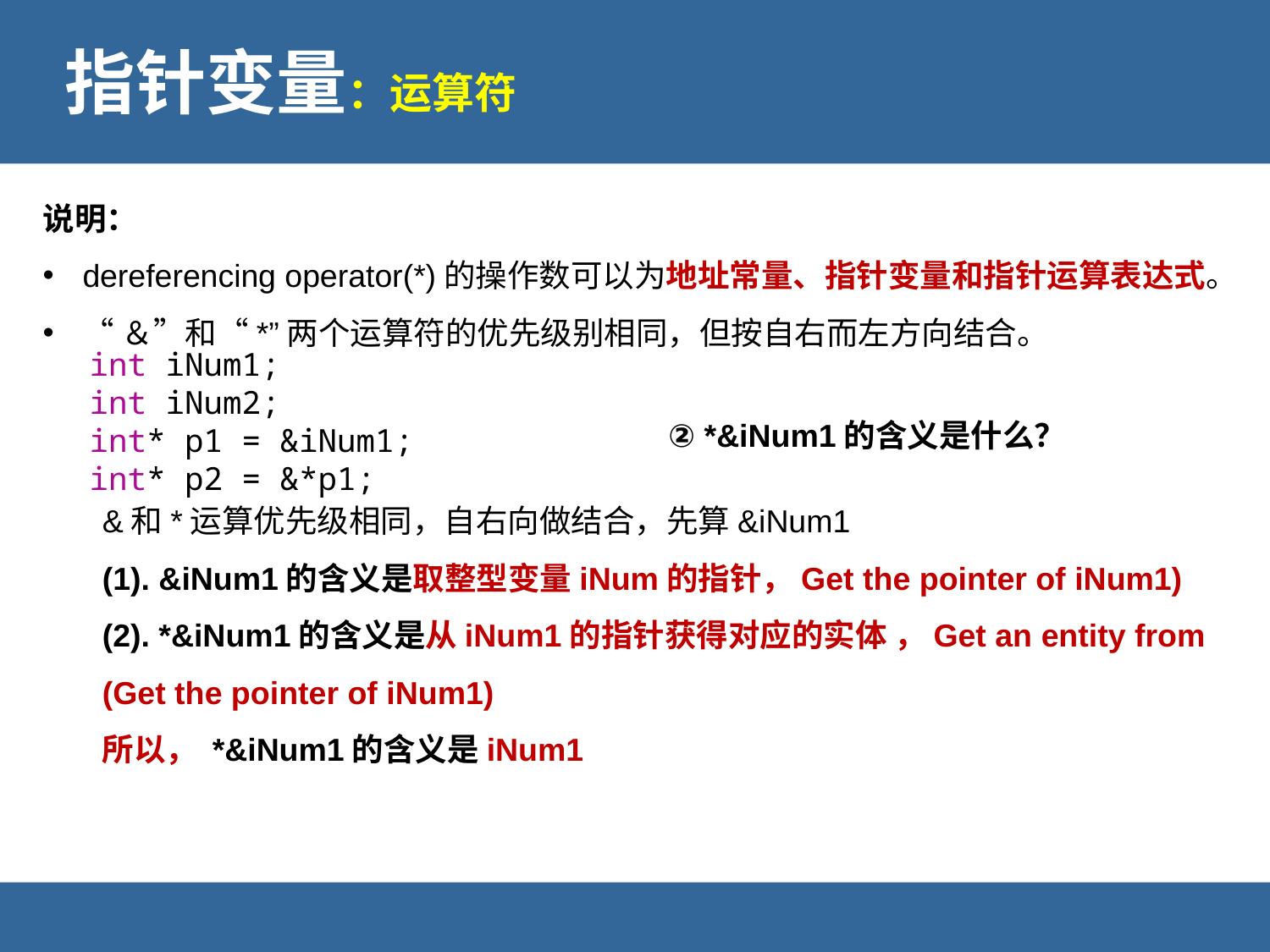

# 指针变量：运算符
说明：
dereferencing operator(*)的操作数可以为地址常量、指针变量和指针运算表达式。
“＆”和“*”两个运算符的优先级别相同，但按自右而左方向结合。
int iNum1;
int iNum2;
int* p1 = &iNum1;
int* p2 = &*p1;
② *&iNum1的含义是什么？
&和*运算优先级相同，自右向做结合，先算&iNum1
(1). &iNum1的含义是取整型变量iNum的指针，Get the pointer of iNum1)
(2). *&iNum1的含义是从iNum1的指针获得对应的实体 ，Get an entity from (Get the pointer of iNum1)
所以， *&iNum1的含义是iNum1